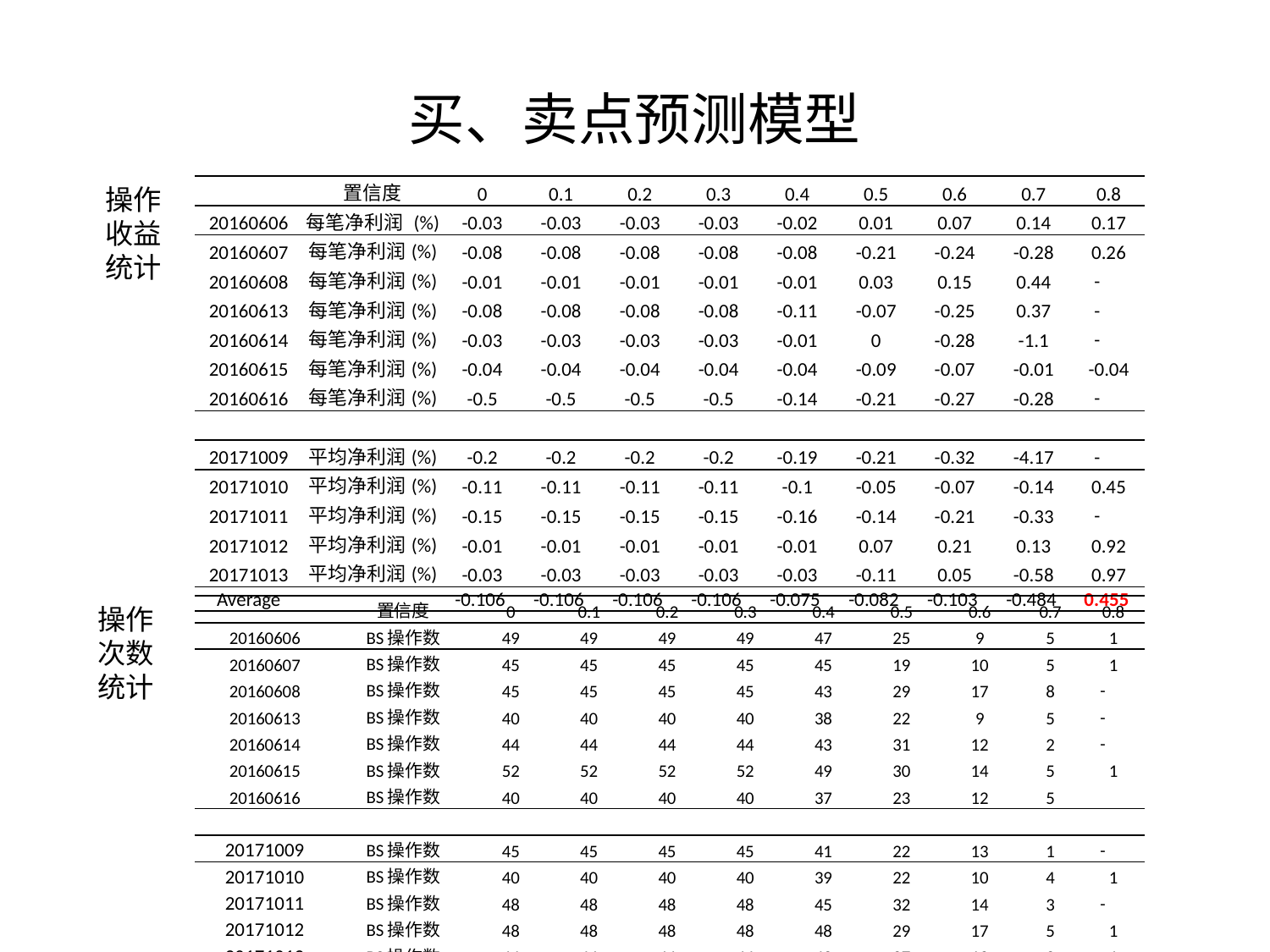

# 买、卖点预测模型
操作
收益
统计
|  | 置信度 | 0 | 0.1 | 0.2 | 0.3 | 0.4 | 0.5 | 0.6 | 0.7 | 0.8 |
| --- | --- | --- | --- | --- | --- | --- | --- | --- | --- | --- |
| 20160606 | 每笔净利润 (%) | -0.03 | -0.03 | -0.03 | -0.03 | -0.02 | 0.01 | 0.07 | 0.14 | 0.17 |
| 20160607 | 每笔净利润(%) | -0.08 | -0.08 | -0.08 | -0.08 | -0.08 | -0.21 | -0.24 | -0.28 | 0.26 |
| 20160608 | 每笔净利润(%) | -0.01 | -0.01 | -0.01 | -0.01 | -0.01 | 0.03 | 0.15 | 0.44 | - |
| 20160613 | 每笔净利润(%) | -0.08 | -0.08 | -0.08 | -0.08 | -0.11 | -0.07 | -0.25 | 0.37 | - |
| 20160614 | 每笔净利润(%) | -0.03 | -0.03 | -0.03 | -0.03 | -0.01 | 0 | -0.28 | -1.1 | - |
| 20160615 | 每笔净利润(%) | -0.04 | -0.04 | -0.04 | -0.04 | -0.04 | -0.09 | -0.07 | -0.01 | -0.04 |
| 20160616 | 每笔净利润(%) | -0.5 | -0.5 | -0.5 | -0.5 | -0.14 | -0.21 | -0.27 | -0.28 | - |
|  |  |  |  |  |  |  |  |  |  |  |
| 20171009 | 平均净利润(%) | -0.2 | -0.2 | -0.2 | -0.2 | -0.19 | -0.21 | -0.32 | -4.17 | - |
| 20171010 | 平均净利润(%) | -0.11 | -0.11 | -0.11 | -0.11 | -0.1 | -0.05 | -0.07 | -0.14 | 0.45 |
| 20171011 | 平均净利润(%) | -0.15 | -0.15 | -0.15 | -0.15 | -0.16 | -0.14 | -0.21 | -0.33 | - |
| 20171012 | 平均净利润(%) | -0.01 | -0.01 | -0.01 | -0.01 | -0.01 | 0.07 | 0.21 | 0.13 | 0.92 |
| 20171013 | 平均净利润(%) | -0.03 | -0.03 | -0.03 | -0.03 | -0.03 | -0.11 | 0.05 | -0.58 | 0.97 |
| Average |  | -0.106 | -0.106 | -0.106 | -0.106 | -0.075 | -0.082 | -0.103 | -0.484 | 0.455 |
操作
次数
统计
|  | 置信度 | 0 | 0.1 | 0.2 | 0.3 | 0.4 | 0.5 | 0.6 | 0.7 | 0.8 |
| --- | --- | --- | --- | --- | --- | --- | --- | --- | --- | --- |
| 20160606 | BS操作数 | 49 | 49 | 49 | 49 | 47 | 25 | 9 | 5 | 1 |
| 20160607 | BS操作数 | 45 | 45 | 45 | 45 | 45 | 19 | 10 | 5 | 1 |
| 20160608 | BS操作数 | 45 | 45 | 45 | 45 | 43 | 29 | 17 | 8 | - |
| 20160613 | BS操作数 | 40 | 40 | 40 | 40 | 38 | 22 | 9 | 5 | - |
| 20160614 | BS操作数 | 44 | 44 | 44 | 44 | 43 | 31 | 12 | 2 | - |
| 20160615 | BS操作数 | 52 | 52 | 52 | 52 | 49 | 30 | 14 | 5 | 1 |
| 20160616 | BS操作数 | 40 | 40 | 40 | 40 | 37 | 23 | 12 | 5 |  |
|  |  |  |  |  |  |  |  |  |  |  |
| 20171009 | BS操作数 | 45 | 45 | 45 | 45 | 41 | 22 | 13 | 1 | - |
| 20171010 | BS操作数 | 40 | 40 | 40 | 40 | 39 | 22 | 10 | 4 | 1 |
| 20171011 | BS操作数 | 48 | 48 | 48 | 48 | 45 | 32 | 14 | 3 | - |
| 20171012 | BS操作数 | 48 | 48 | 48 | 48 | 48 | 29 | 17 | 5 | 1 |
| 20171013 | BS操作数 | 44 | 44 | 44 | 44 | 42 | 27 | 12 | 2 | 1 |
| Average |  | 45.0 | 45.0 | 45.0 | 45.0 | 43.1 | 25.9 | 12.4 | 4.2 | 1.0 |